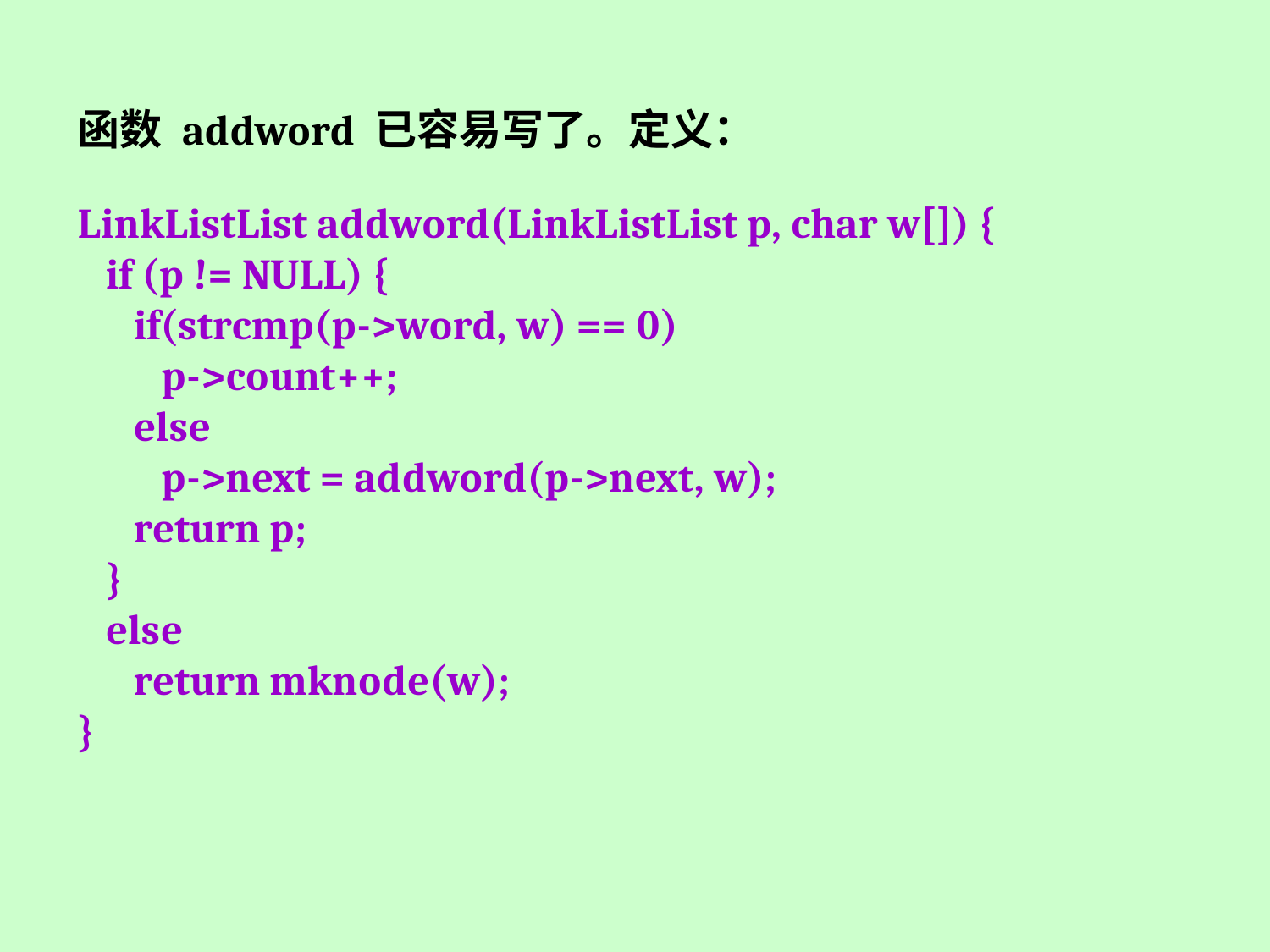

函数 addword 已容易写了。定义：

LinkListList addword(LinkListList p, char w[]) {
   if (p != NULL) {
      if(strcmp(p->word, w) == 0)
         p->count++;
      else
         p->next = addword(p->next, w);
      return p;
   }
   else
      return mknode(w);
}
86